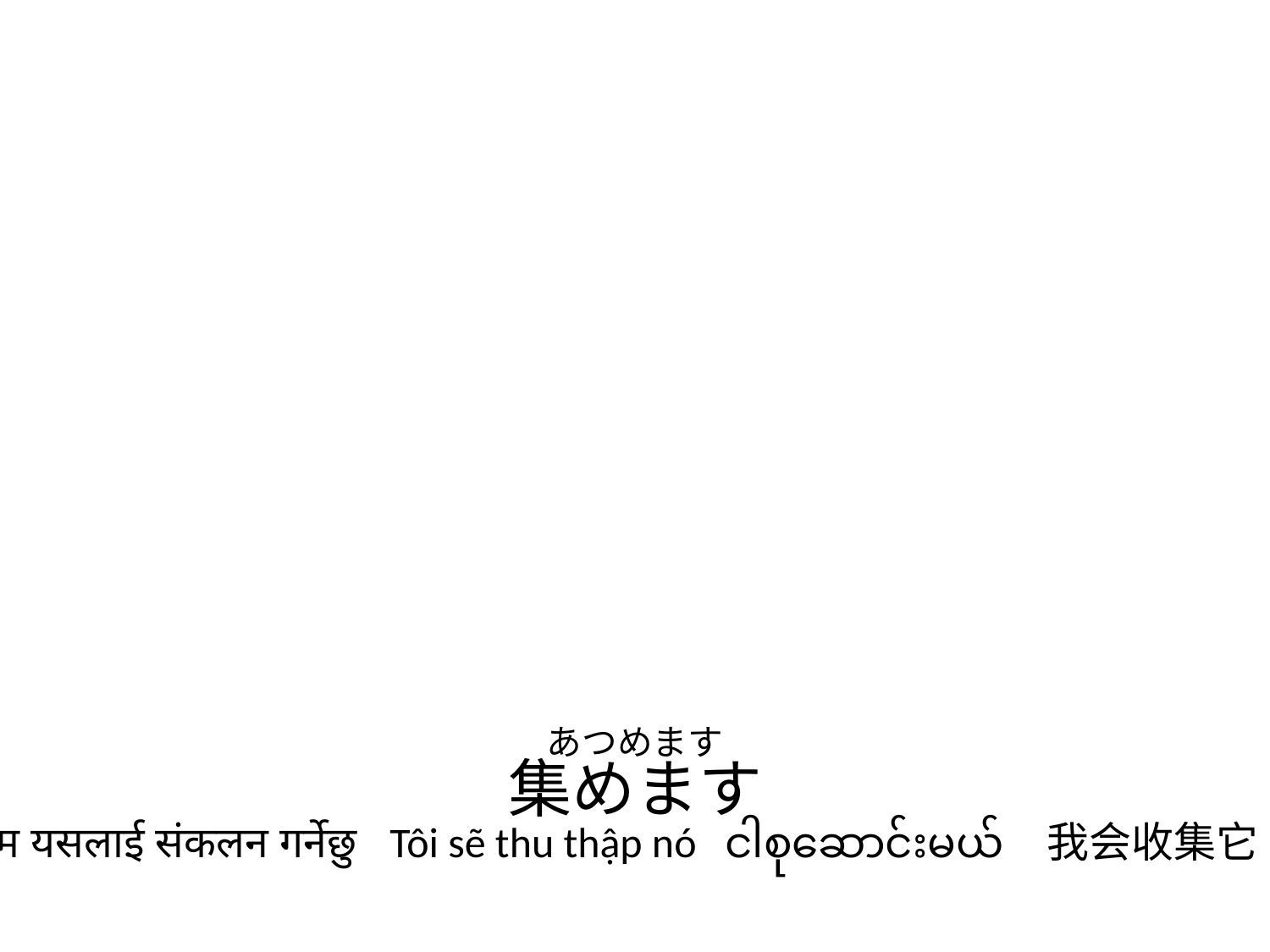

あつめます
集めます
I'll collect it   म यसलाई संकलन गर्नेछु   Tôi sẽ thu thập nó   ငါစုဆောင်းမယ်   我会收集它   我會收集它